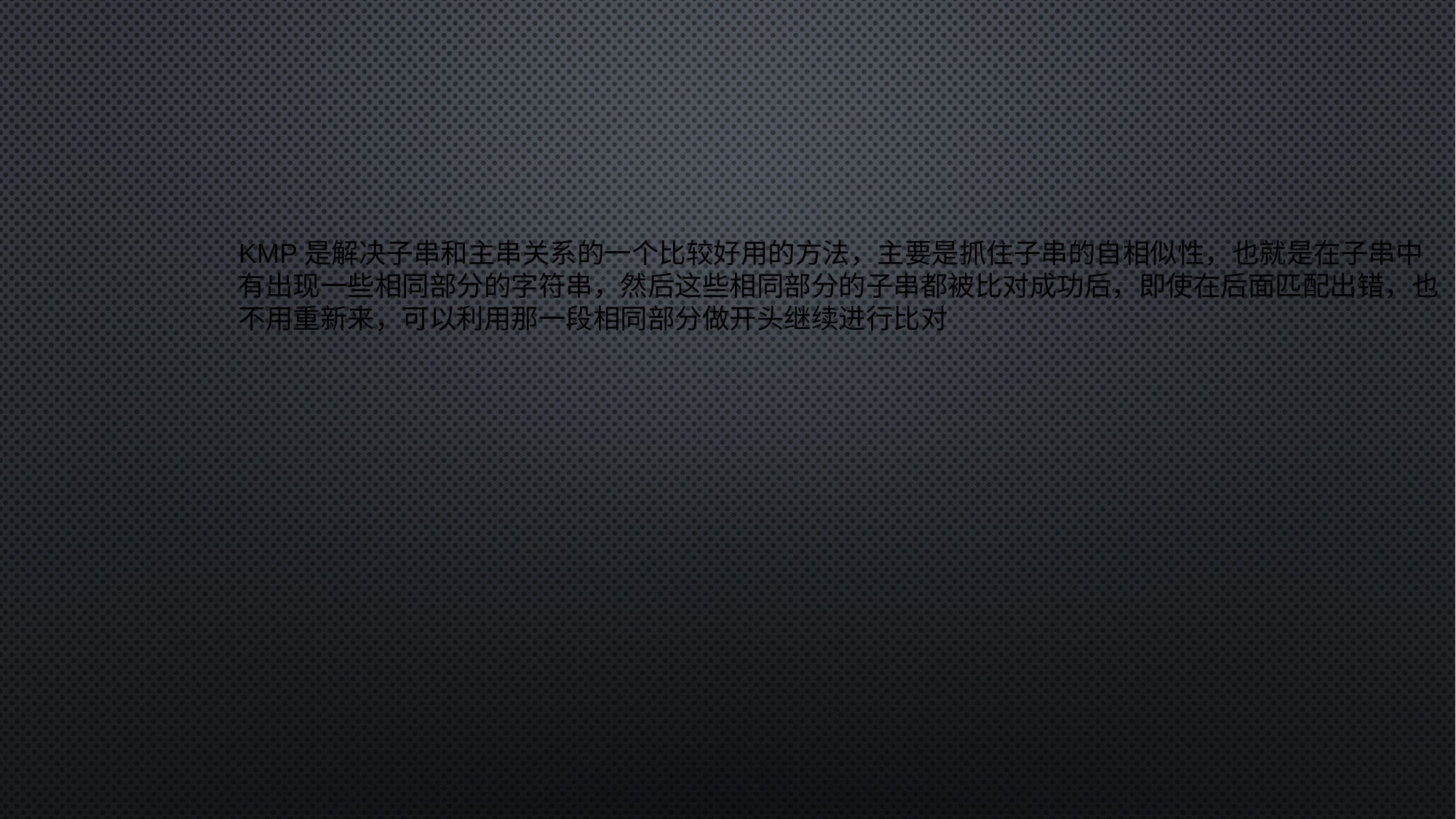

KMP是解决子串和主串关系的一个比较好用的方法，主要是抓住子串的自相似性，也就是在子串中有出现一些相同部分的字符串，然后这些相同部分的子串都被比对成功后，即使在后面匹配出错，也不用重新来，可以利用那一段相同部分做开头继续进行比对